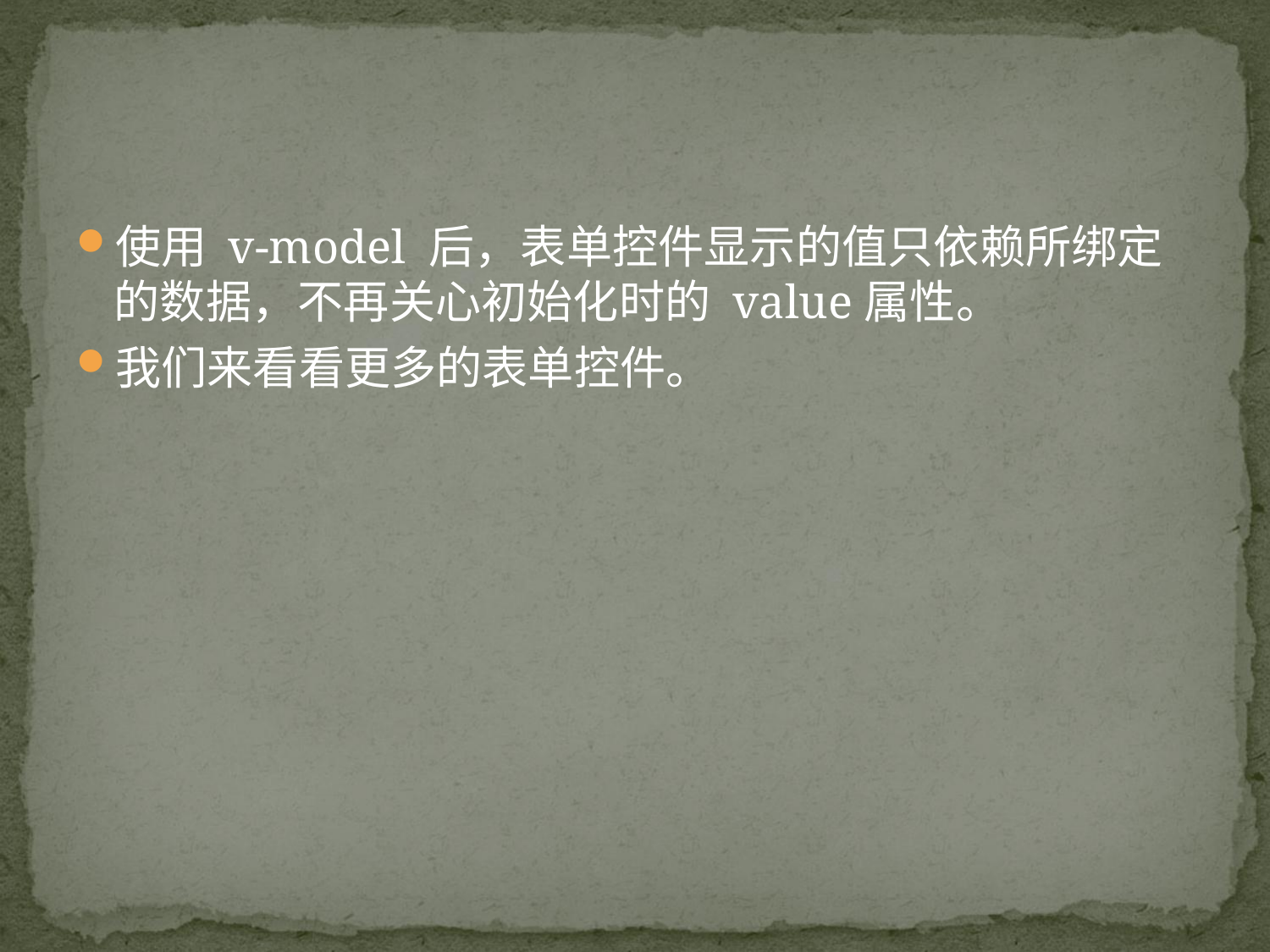

#
使用 v-model 后，表单控件显示的值只依赖所绑定的数据，不再关心初始化时的 value属性。
我们来看看更多的表单控件。